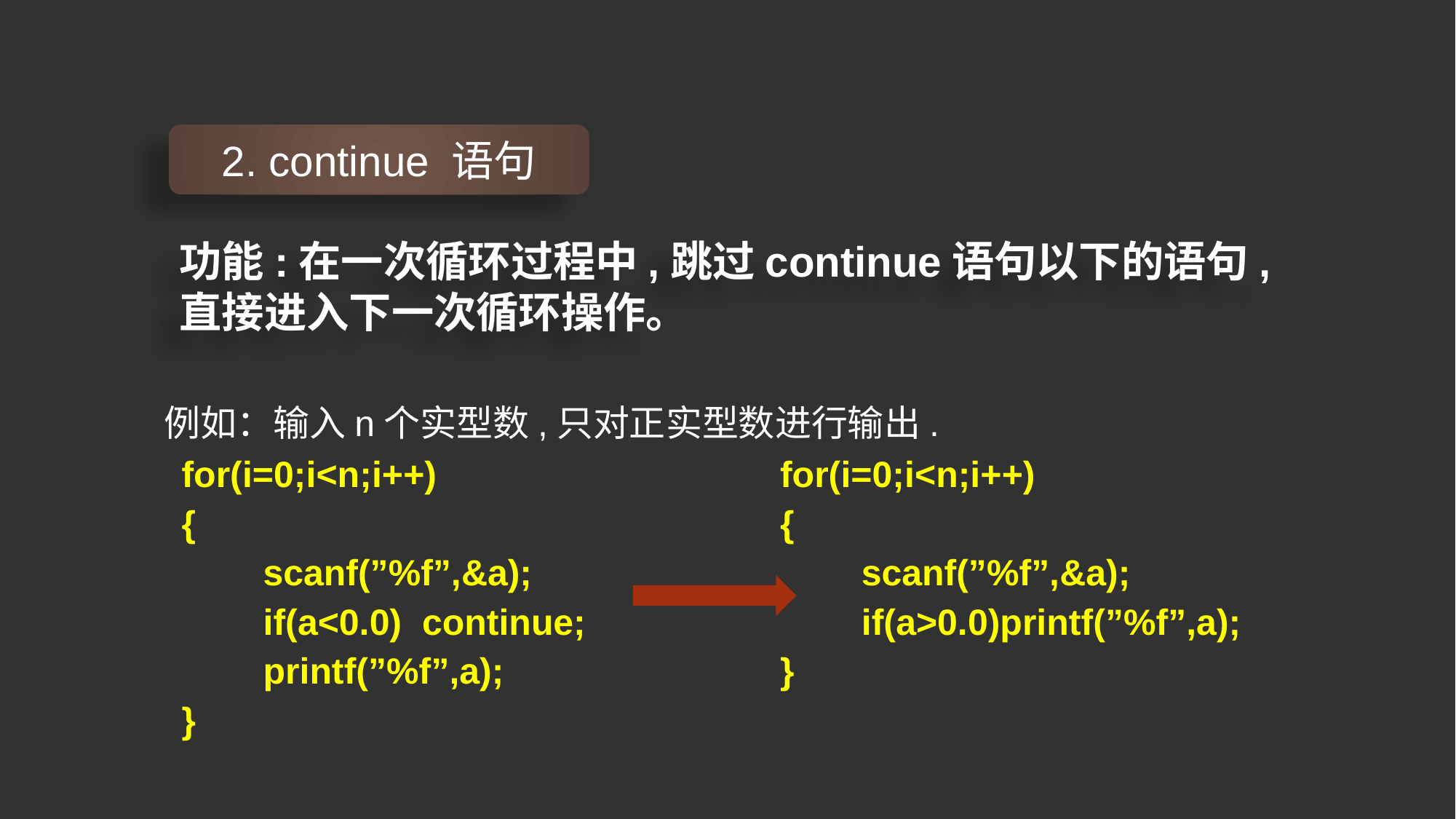

2. continue 语句

功能:在一次循环过程中,跳过continue语句以下的语句,直接进入下一次循环操作。
例如：输入n个实型数,只对正实型数进行输出.
for(i=0;i<n;i++)
{
        scanf(”%f”,&a);
        if(a<0.0)  continue;
        printf(”%f”,a);
}
for(i=0;i<n;i++)
{
        scanf(”%f”,&a);
        if(a>0.0)printf(”%f”,a);
}